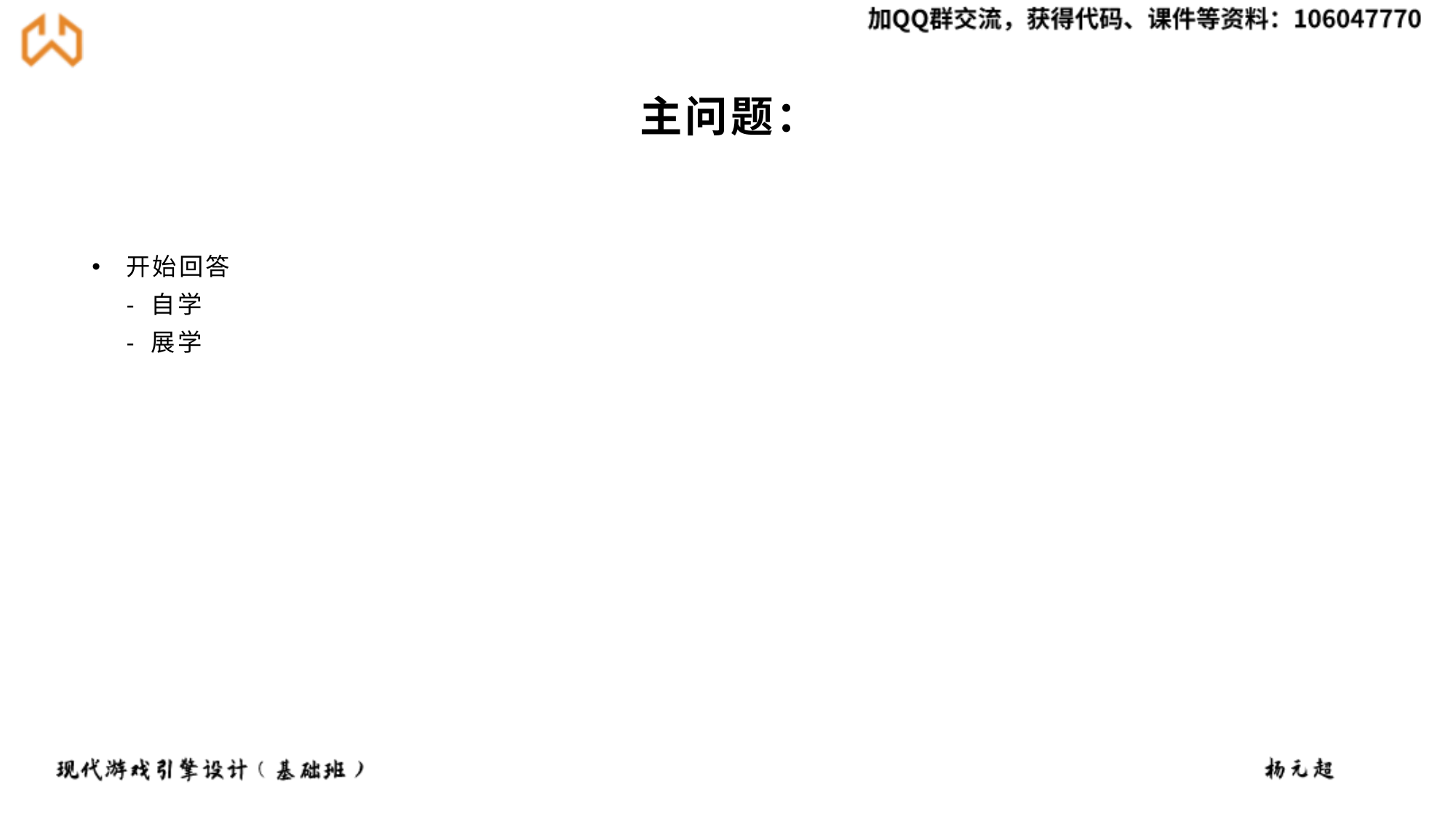

# 主问题：

开始回答
- 自学
- 展学